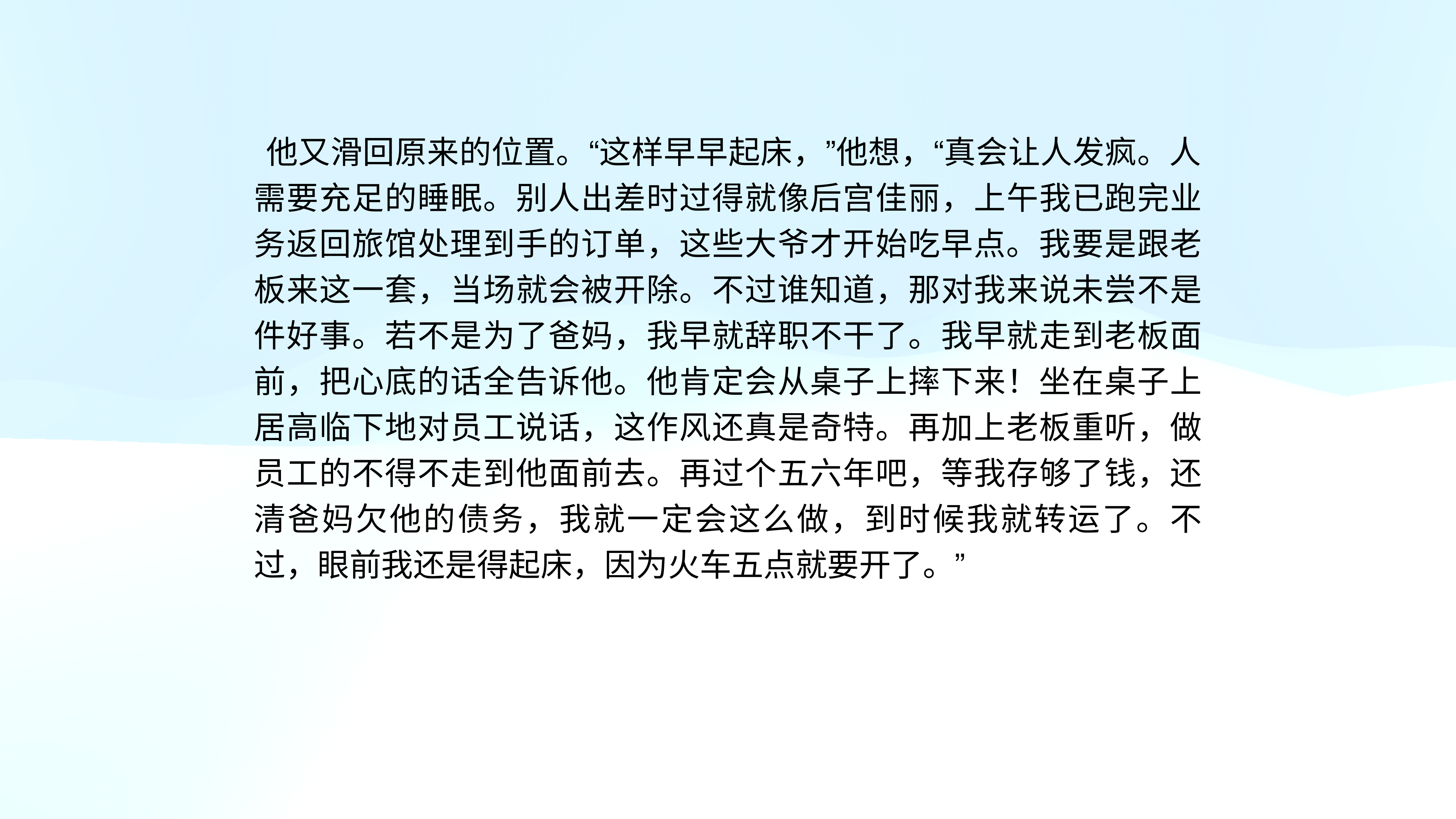

他又滑回原来的位置。“这样早早起床，”他想，“真会让人发疯。人需要充足的睡眠。别人出差时过得就像后宫佳丽，上午我已跑完业务返回旅馆处理到手的订单，这些大爷才开始吃早点。我要是跟老板来这一套，当场就会被开除。不过谁知道，那对我来说未尝不是件好事。若不是为了爸妈，我早就辞职不干了。我早就走到老板面前，把心底的话全告诉他。他肯定会从桌子上摔下来！坐在桌子上居高临下地对员工说话，这作风还真是奇特。再加上老板重听，做员工的不得不走到他面前去。再过个五六年吧，等我存够了钱，还清爸妈欠他的债务，我就一定会这么做，到时候我就转运了。不过，眼前我还是得起床，因为火车五点就要开了。”